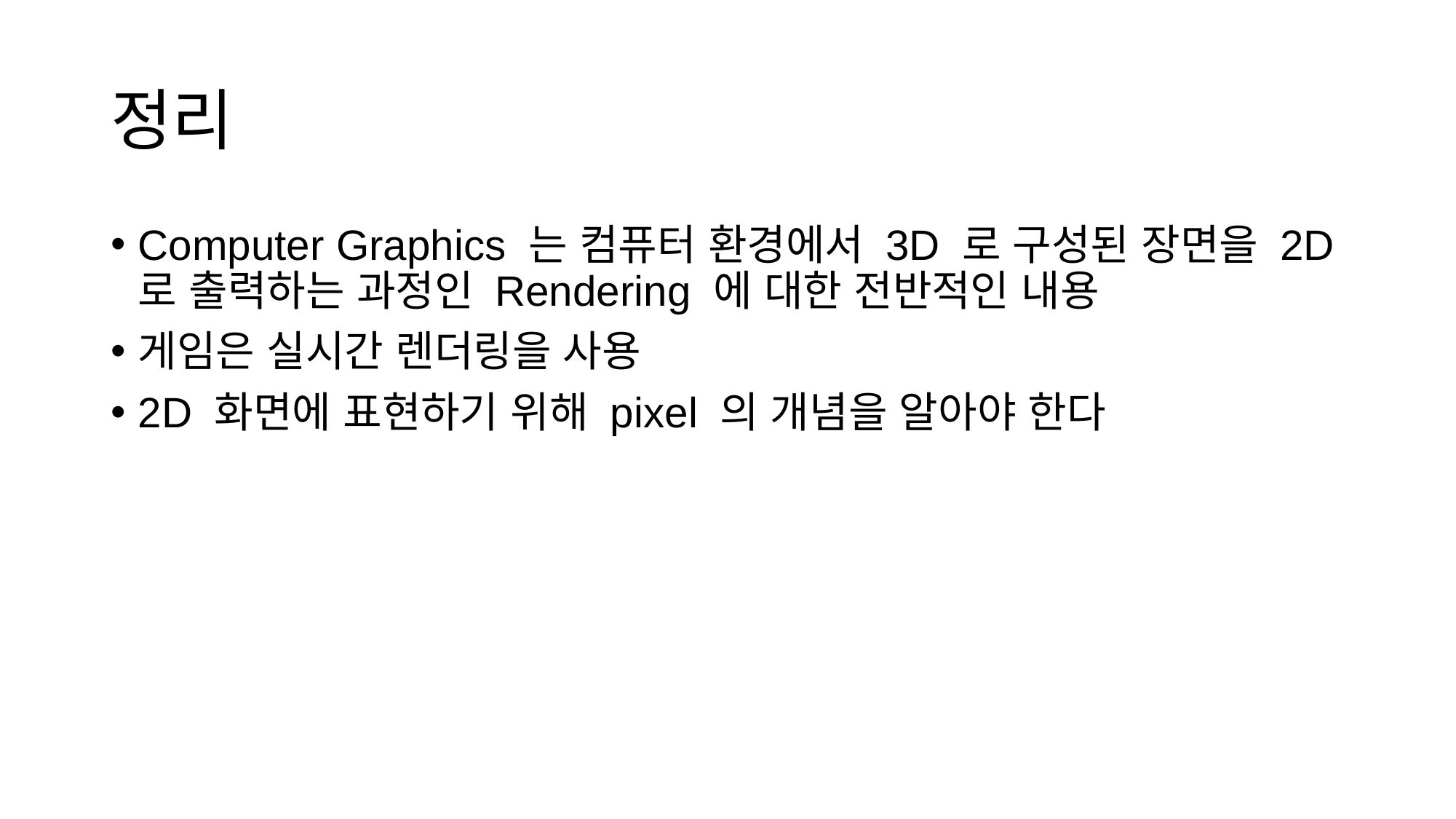

# 정리
Computer Graphics 는 컴퓨터 환경에서 3D 로 구성된 장면을 2D로 출력하는 과정인 Rendering 에 대한 전반적인 내용
게임은 실시간 렌더링을 사용
2D 화면에 표현하기 위해 pixel 의 개념을 알아야 한다